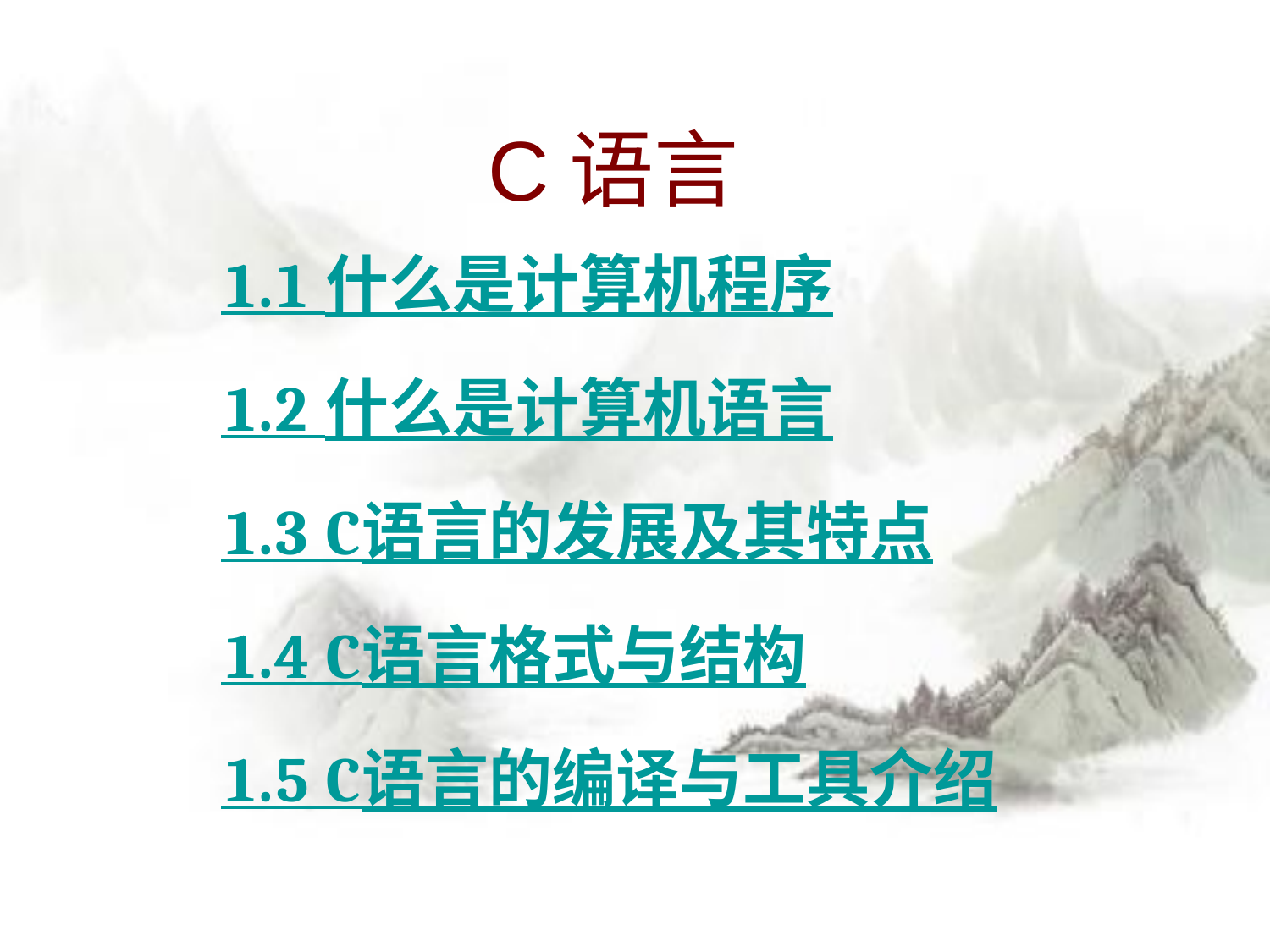

# C语言
1.1 什么是计算机程序
1.2 什么是计算机语言
1.3 C语言的发展及其特点
1.4 C语言格式与结构
1.5 C语言的编译与工具介绍